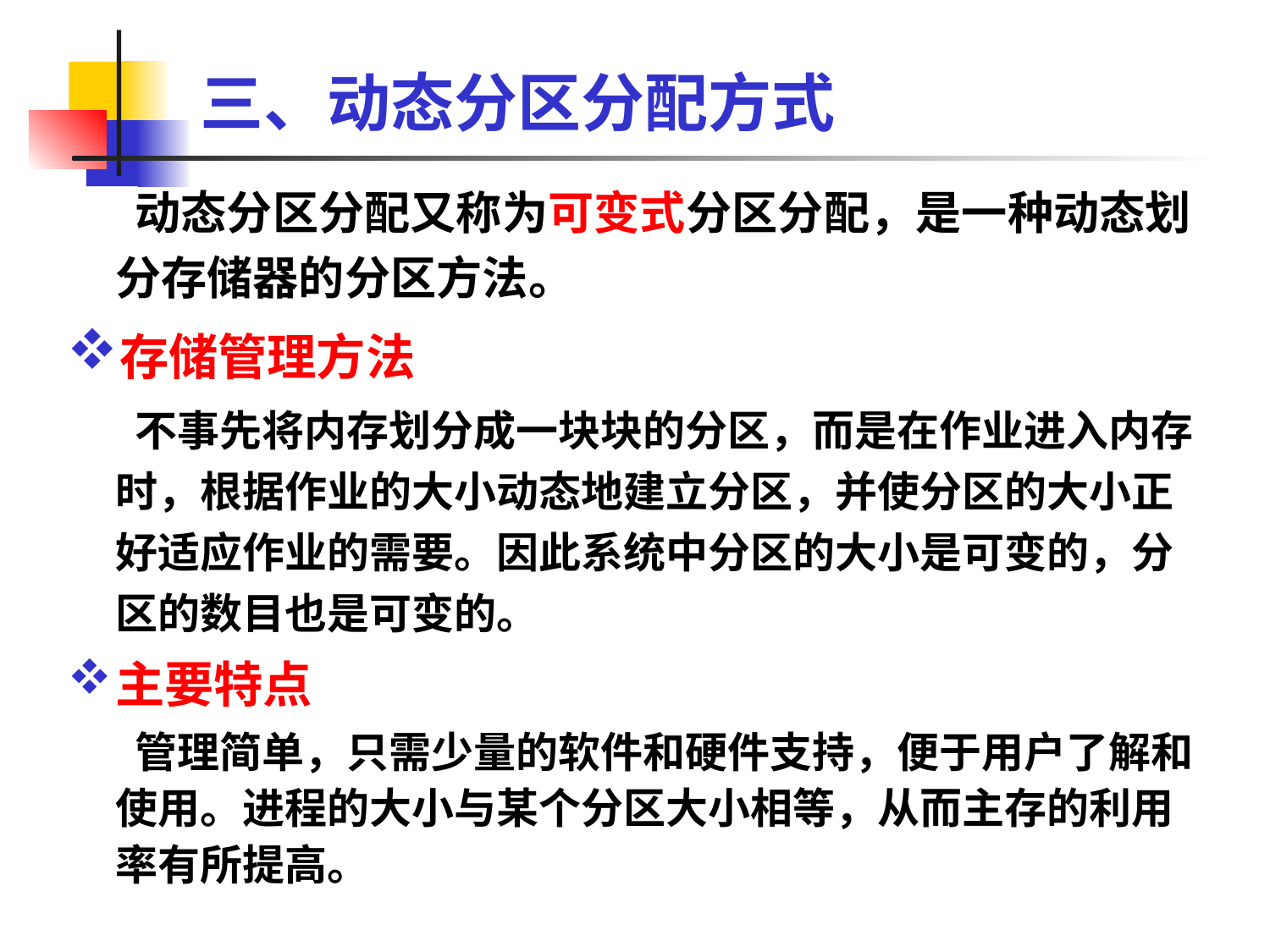

# 三、动态分区分配方式
      动态分区分配又称为可变式分区分配，是一种动态划分存储器的分区方法。
存储管理方法
      不事先将内存划分成一块块的分区，而是在作业进入内存时，根据作业的大小动态地建立分区，并使分区的大小正好适应作业的需要。因此系统中分区的大小是可变的，分区的数目也是可变的。
主要特点
      管理简单，只需少量的软件和硬件支持，便于用户了解和使用。进程的大小与某个分区大小相等，从而主存的利用率有所提高。